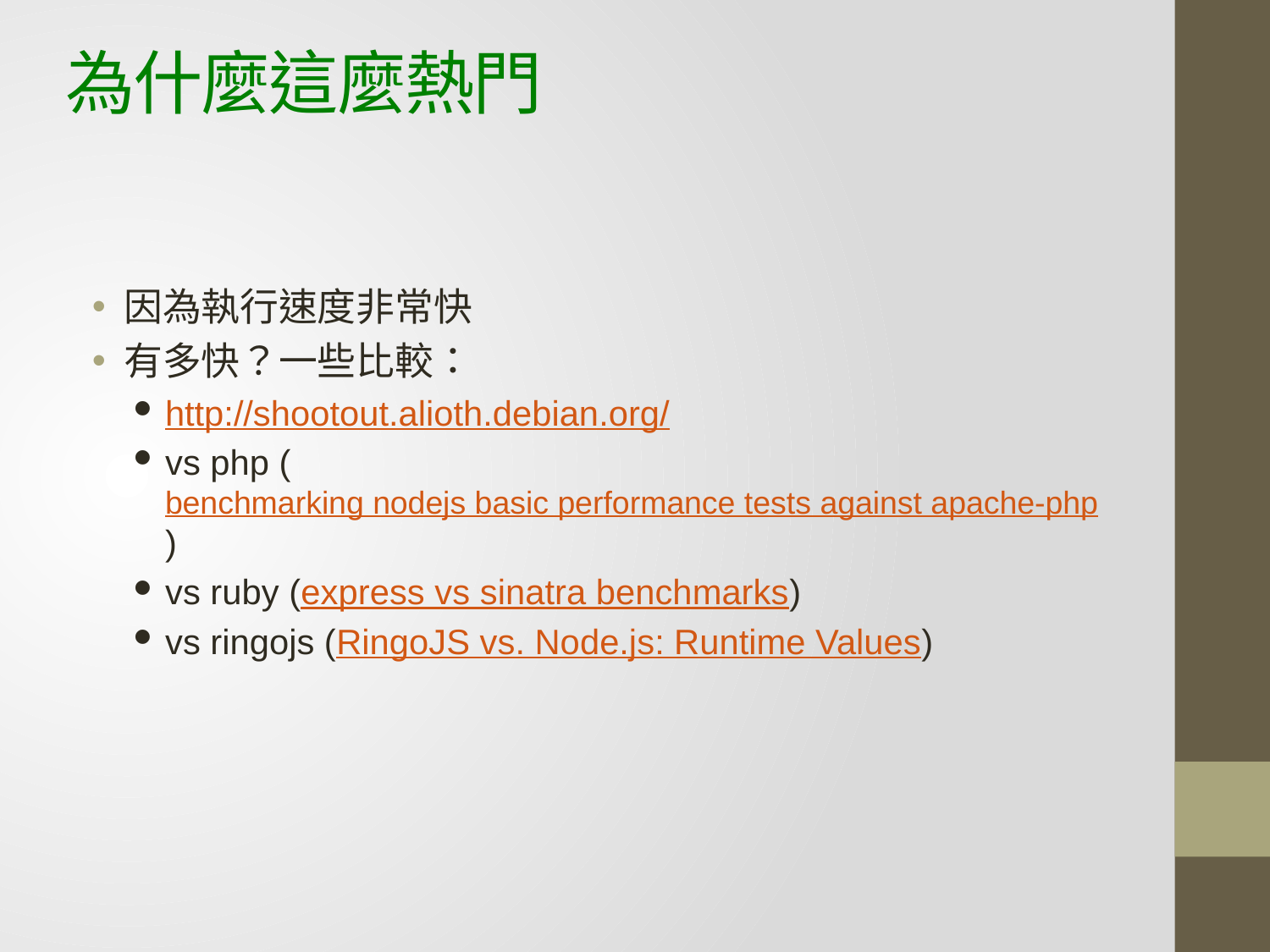

# 為什麼這麼熱門

因為執行速度非常快
有多快？一些比較：
http://shootout.alioth.debian.org/
vs php (benchmarking nodejs basic performance tests against apache-php)
vs ruby (express vs sinatra benchmarks)
vs ringojs (RingoJS vs. Node.js: Runtime Values)